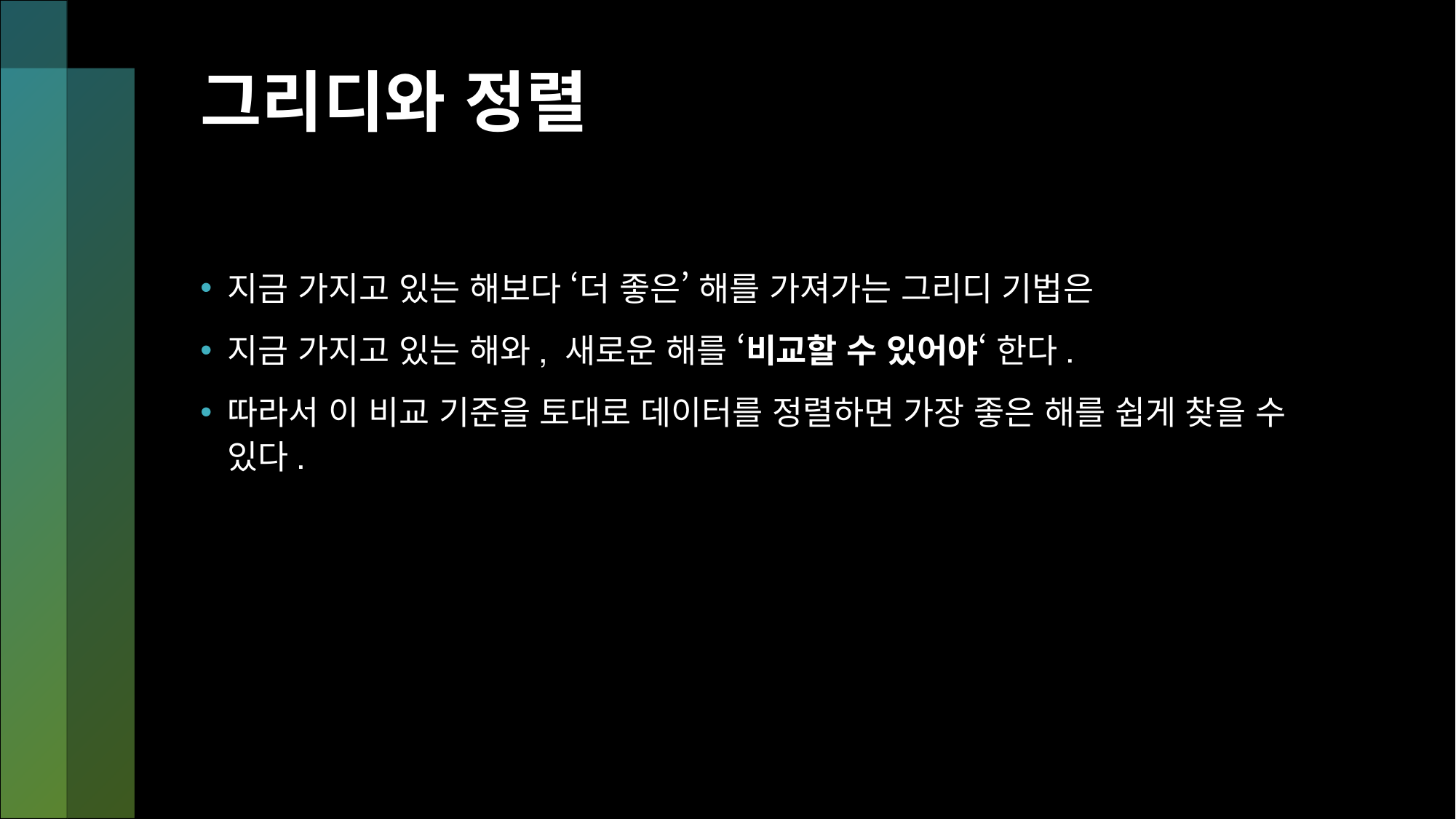

# 그리디와 정렬
지금 가지고 있는 해보다 ‘더 좋은’ 해를 가져가는 그리디 기법은
지금 가지고 있는 해와, 새로운 해를 ‘비교할 수 있어야‘ 한다.
따라서 이 비교 기준을 토대로 데이터를 정렬하면 가장 좋은 해를 쉽게 찾을 수 있다.